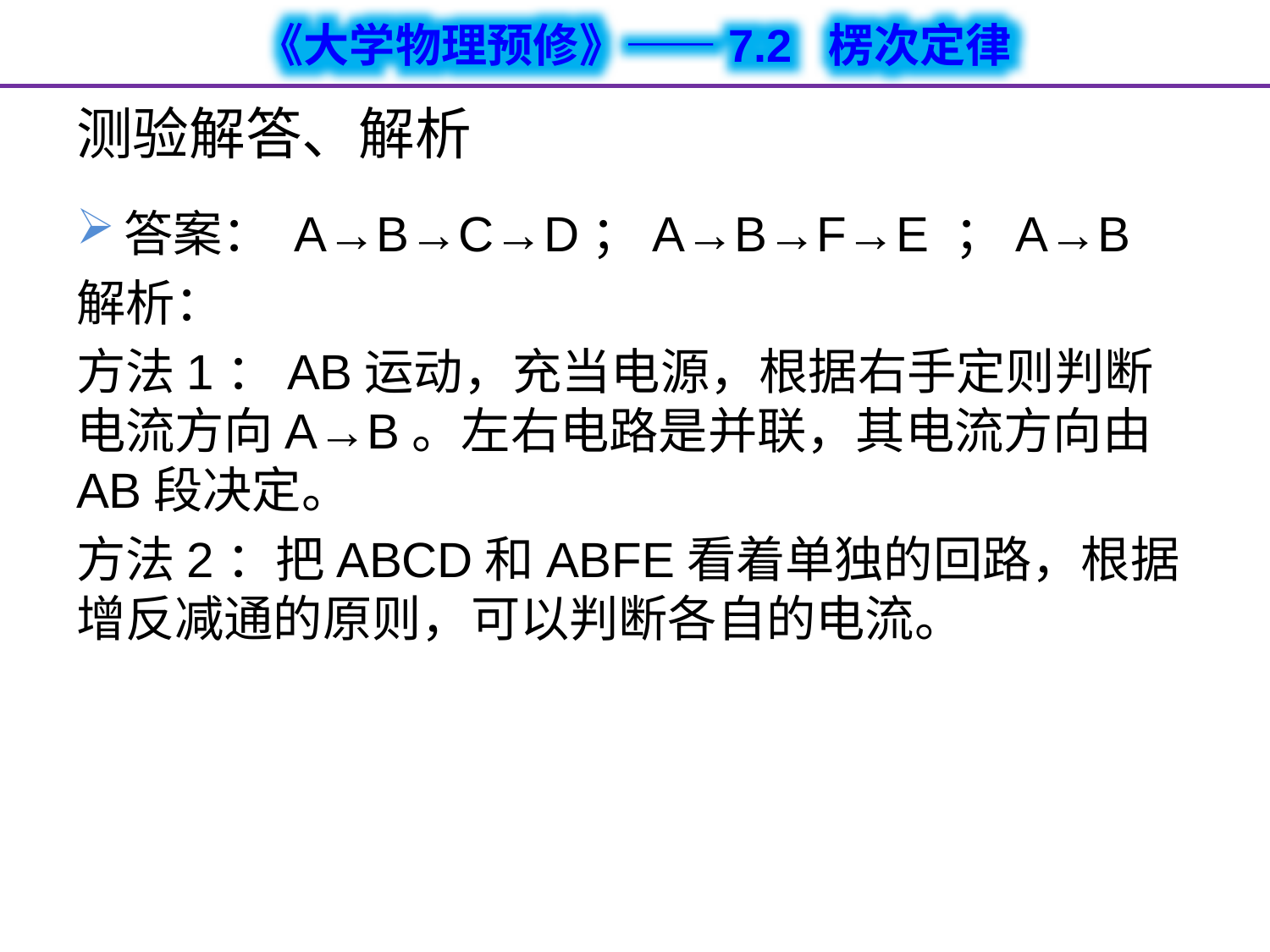

# 测验解答、解析
答案： A→B→C→D；A→B→F→E ；A→B
解析：
方法1：AB运动，充当电源，根据右手定则判断电流方向A→B。左右电路是并联，其电流方向由AB段决定。
方法2：把ABCD和ABFE看着单独的回路，根据增反减通的原则，可以判断各自的电流。